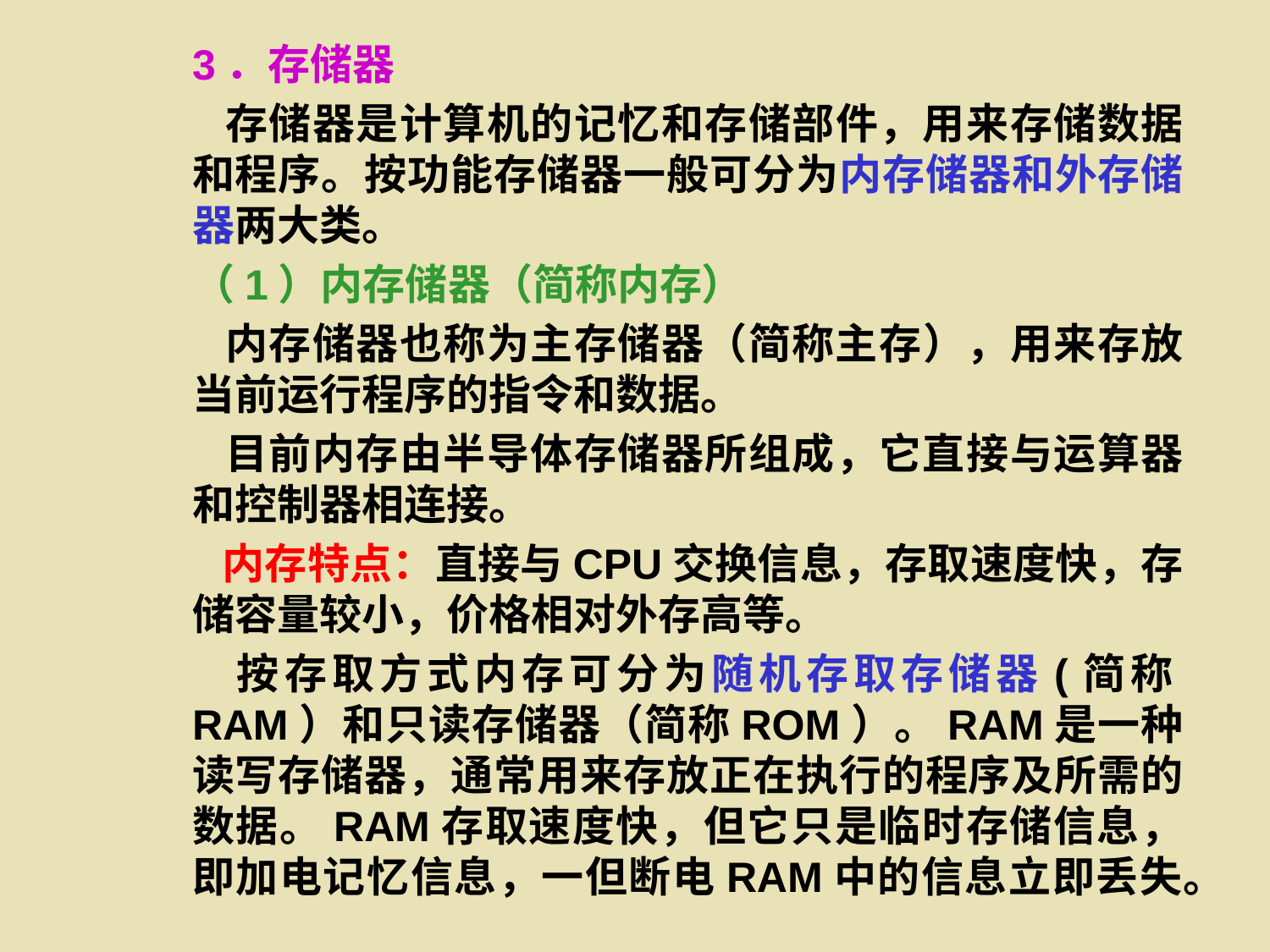

3．存储器
  存储器是计算机的记忆和存储部件，用来存储数据和程序。按功能存储器一般可分为内存储器和外存储器两大类。
（1）内存储器（简称内存）
  内存储器也称为主存储器（简称主存），用来存放当前运行程序的指令和数据。
  目前内存由半导体存储器所组成，它直接与运算器和控制器相连接。
  内存特点：直接与CPU交换信息，存取速度快，存储容量较小，价格相对外存高等。
  按存取方式内存可分为随机存取存储器(简称RAM）和只读存储器（简称ROM）。RAM是一种读写存储器，通常用来存放正在执行的程序及所需的数据。RAM存取速度快，但它只是临时存储信息，即加电记忆信息，一但断电RAM中的信息立即丢失。